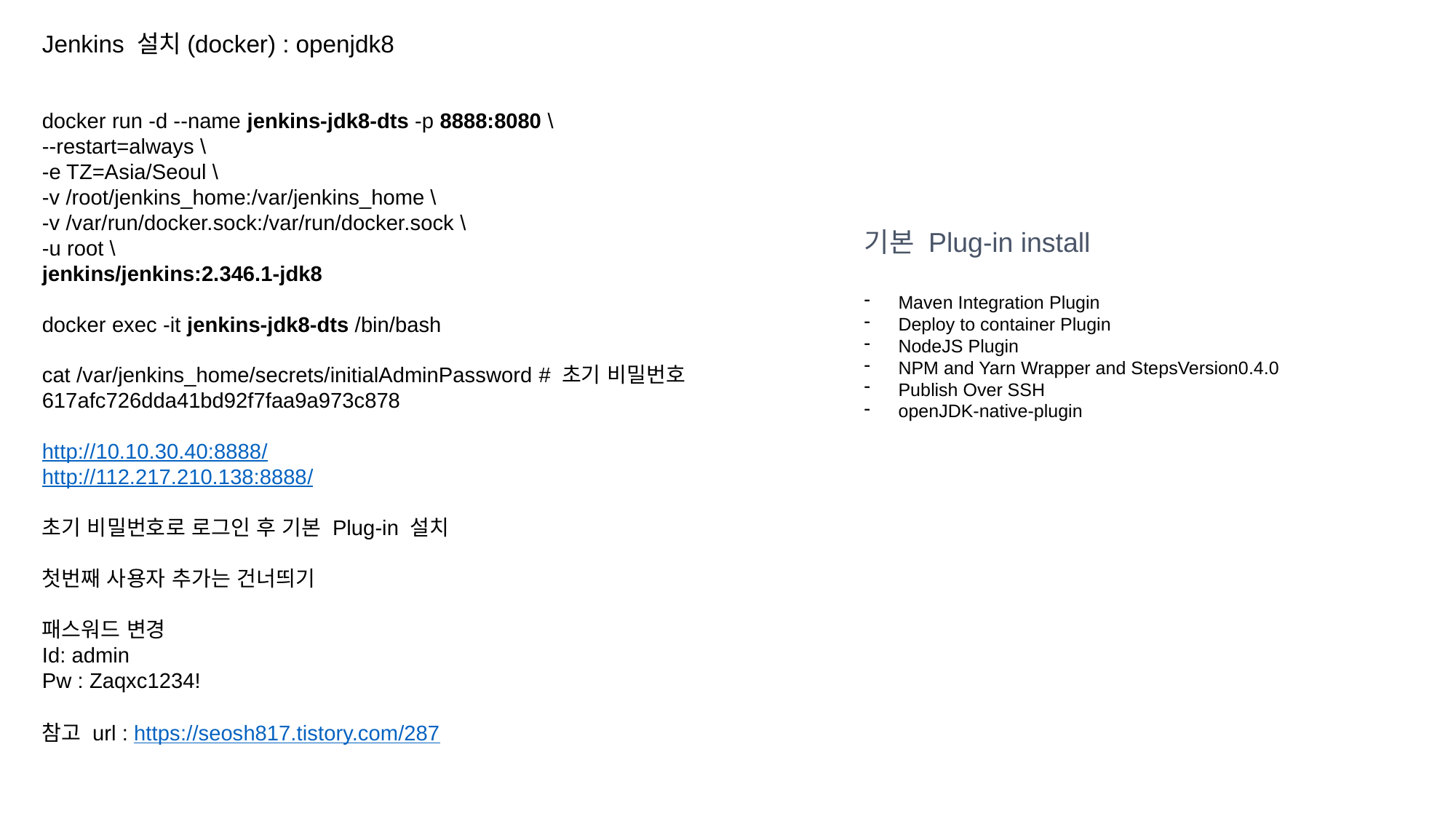

Jenkins 설치(docker) : openjdk8
docker run -d --name jenkins-jdk8-dts -p 8888:8080 \
--restart=always \
-e TZ=Asia/Seoul \
-v /root/jenkins_home:/var/jenkins_home \
-v /var/run/docker.sock:/var/run/docker.sock \
-u root \
jenkins/jenkins:2.346.1-jdk8

docker exec -it jenkins-jdk8-dts /bin/bash

cat /var/jenkins_home/secrets/initialAdminPassword # 초기 비밀번호 617afc726dda41bd92f7faa9a973c878

http://10.10.30.40:8888/
http://112.217.210.138:8888/

초기 비밀번호로 로그인 후 기본 Plug-in 설치

첫번째 사용자 추가는 건너띄기

패스워드 변경
Id: admin
Pw : Zaqxc1234!
기본 Plug-in install

Maven Integration Plugin
Deploy to container Plugin
NodeJS Plugin
NPM and Yarn Wrapper and StepsVersion0.4.0
Publish Over SSH
openJDK-native-plugin
참고 url : https://seosh817.tistory.com/287